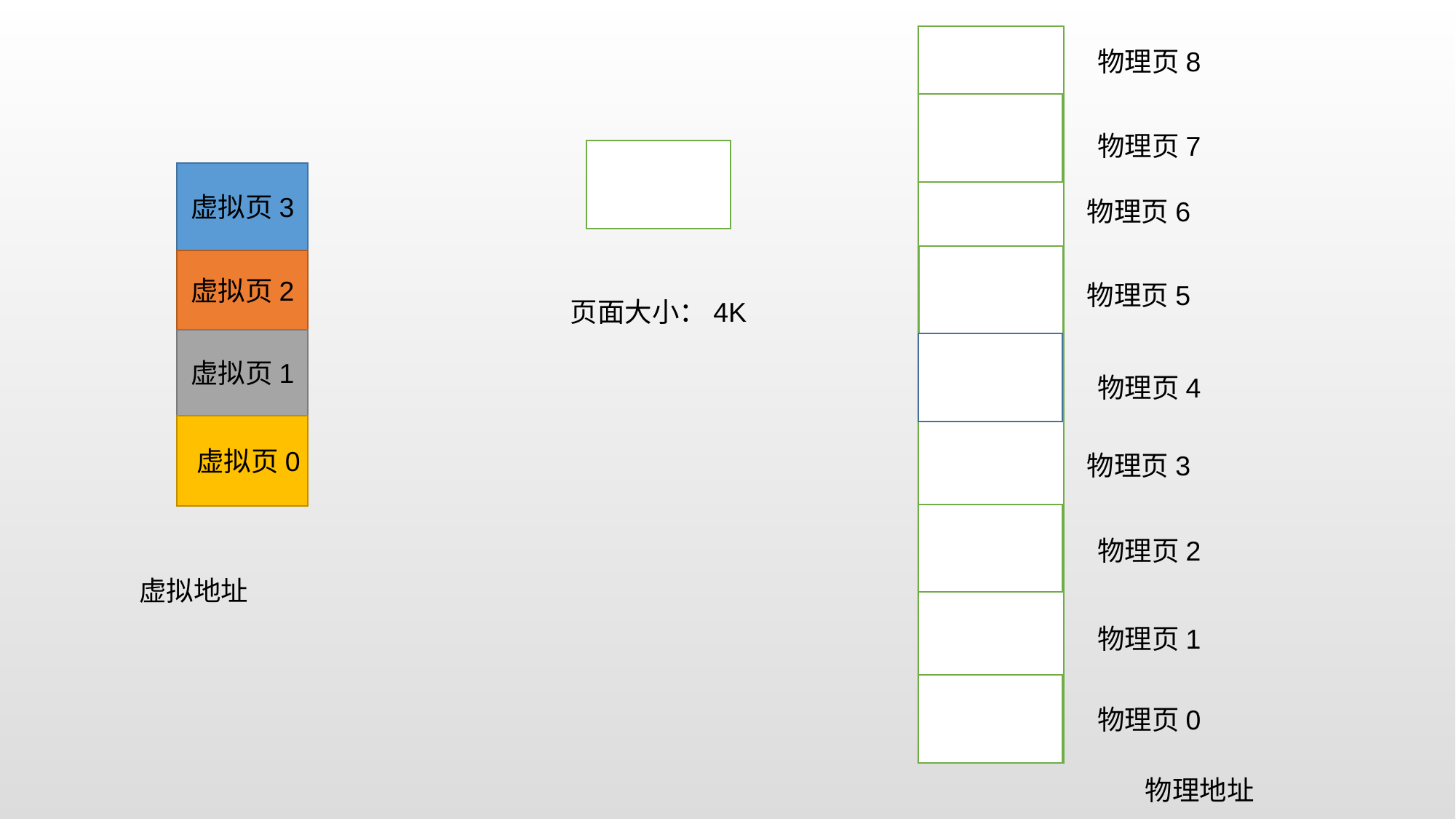

物理页8

物理页7

虚拟页3
物理页6

虚拟页2
物理页5
页面大小：4K

虚拟页1
物理页4

虚拟页0
物理页3

物理页2
虚拟地址
物理页1

物理页0
物理地址